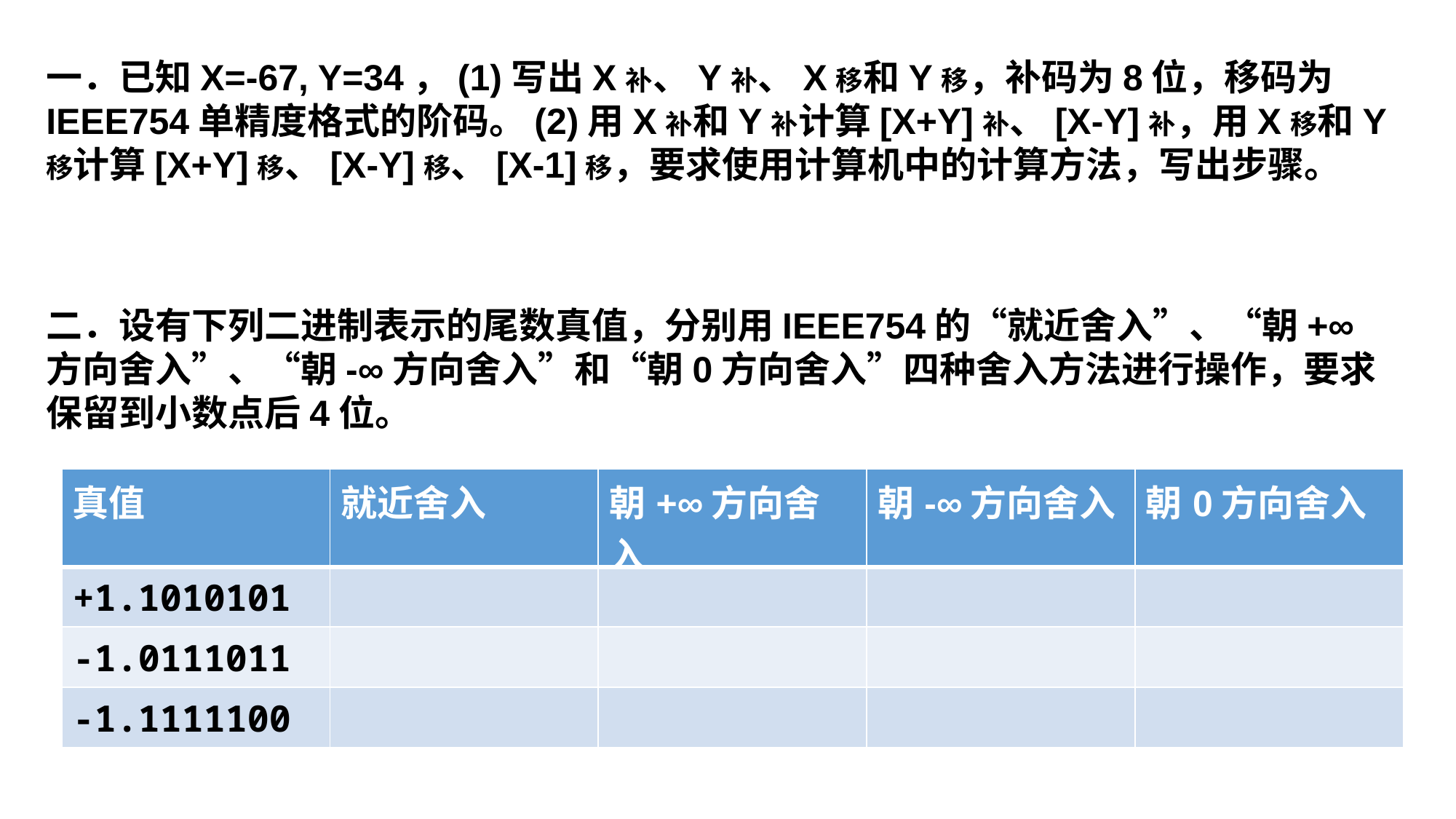

一．已知X=-67, Y=34，(1)写出X补、Y补、X移和Y移，补码为8位，移码为IEEE754单精度格式的阶码。(2)用X补和Y补计算[X+Y]补、[X-Y]补，用X移和Y移计算[X+Y]移、[X-Y]移、[X-1]移，要求使用计算机中的计算方法，写出步骤。
二．设有下列二进制表示的尾数真值，分别用IEEE754的“就近舍入”、“朝+∞方向舍入”、“朝-∞方向舍入”和“朝0方向舍入”四种舍入方法进行操作，要求保留到小数点后4位。
| 真值 | 就近舍入 | 朝+∞方向舍入 | 朝-∞方向舍入 | 朝0方向舍入 |
| --- | --- | --- | --- | --- |
| +1.1010101 |  |  |  |  |
| -1.0111011 |  |  |  |  |
| -1.1111100 |  |  |  |  |